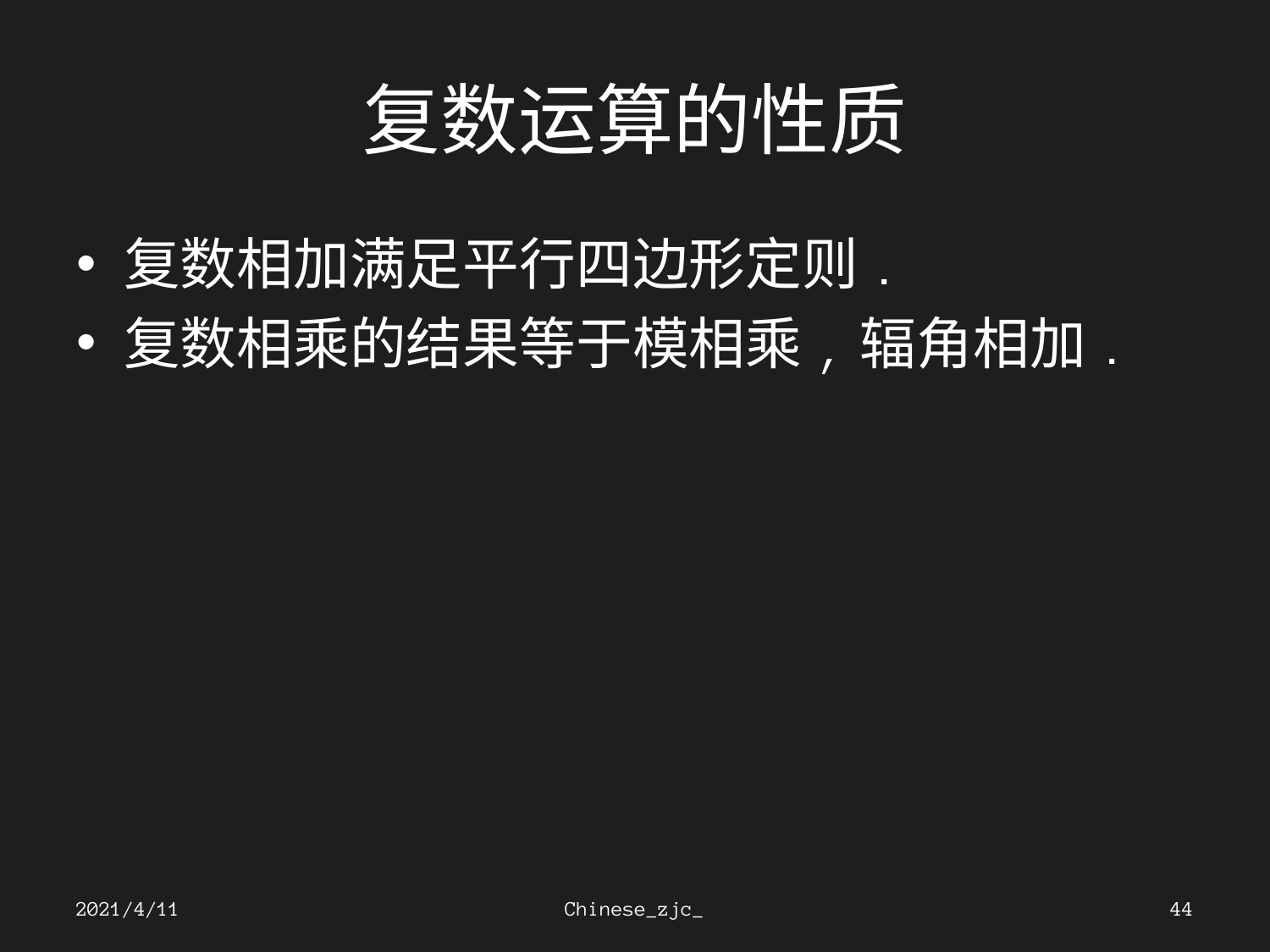

# 复数运算的性质
复数相加满足平行四边形定则.
复数相乘的结果等于模相乘,辐角相加.
2021/4/11
Chinese_zjc_
44